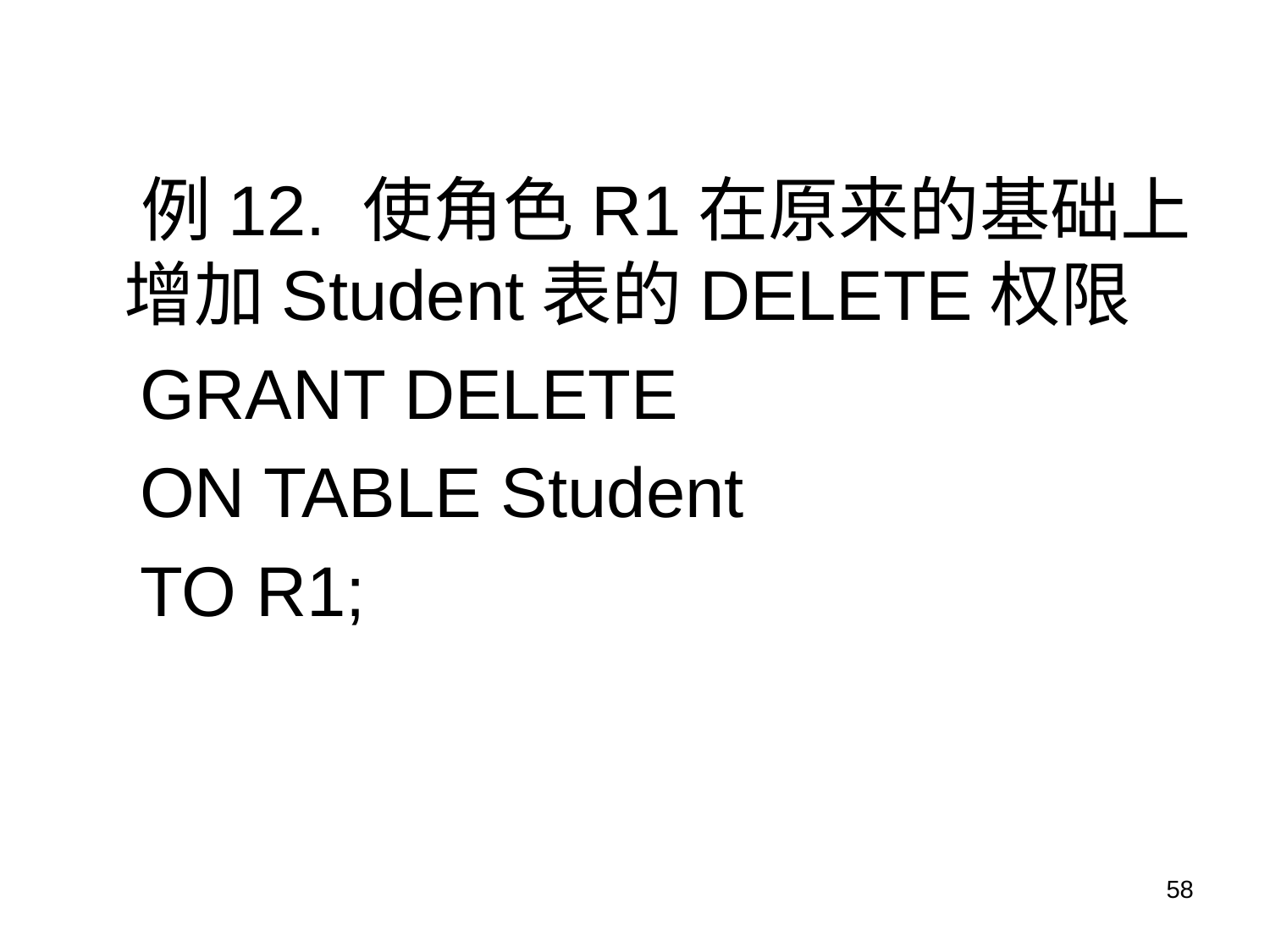

例12. 使角色R1在原来的基础上增加Student表的DELETE权限
GRANT DELETE
ON TABLE Student
TO R1;

58